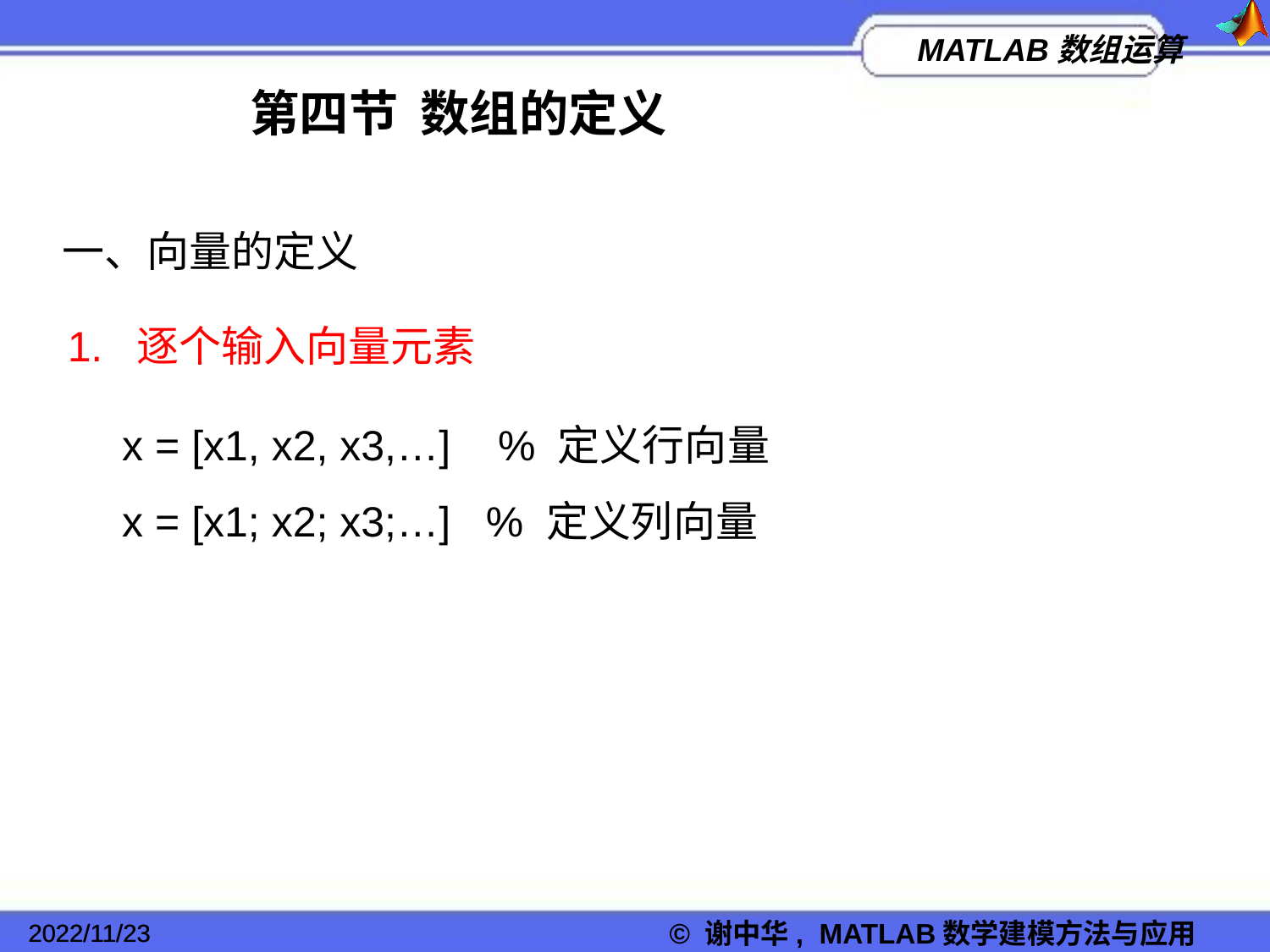

第四节  数组的定义
一、向量的定义
1.  逐个输入向量元素
x = [x1, x2, x3,…]    % 定义行向量
x = [x1; x2; x3;…]   % 定义列向量
2022/11/23
© 谢中华,  MATLAB数学建模方法与应用